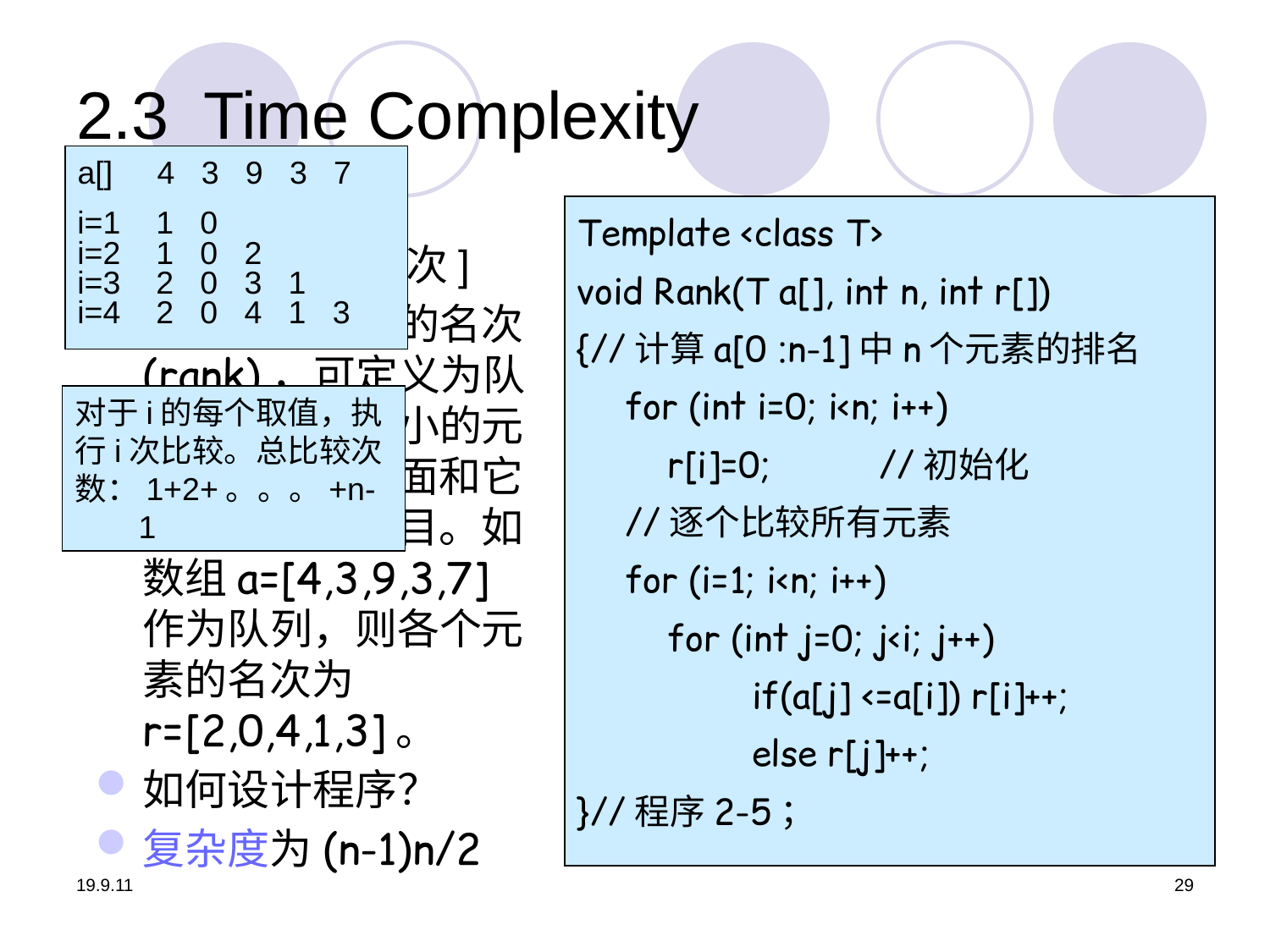

# 2.3	Time Complexity
a[]     4   3   9   3   7

i=1    1   0
Template <class T>
void Rank(T a[], int n, int r[])
{//计算a[0 :n-1]中n个元素的排名
	for (int i=0; i<n; i++)
	    r[i]=0;	//初始化
	//逐个比较所有元素
	for (i=1; i<n; i++)
	    for (int j=0; j<i; j++)
	    	if(a[j] <=a[i]) r[i]++;
		else r[j]++;
}//程序2-5；
i=2    1   0   2
例2-9[计算名次]
元素在队列中的名次(rank)，可定义为队列中所有比它小的元素再加上它左面和它相同的元素数目。如数组a=[4,3,9,3,7]作为队列，则各个元素的名次为r=[2,0,4,1,3]。
如何设计程序？
复杂度为(n-1)n/2

i=3    2   0   3   1
i=4    2   0   4   1   3
对于i的每个取值，执
行i次比较。总比较次
数：1+2+。。。+n-1
19.9.11
29